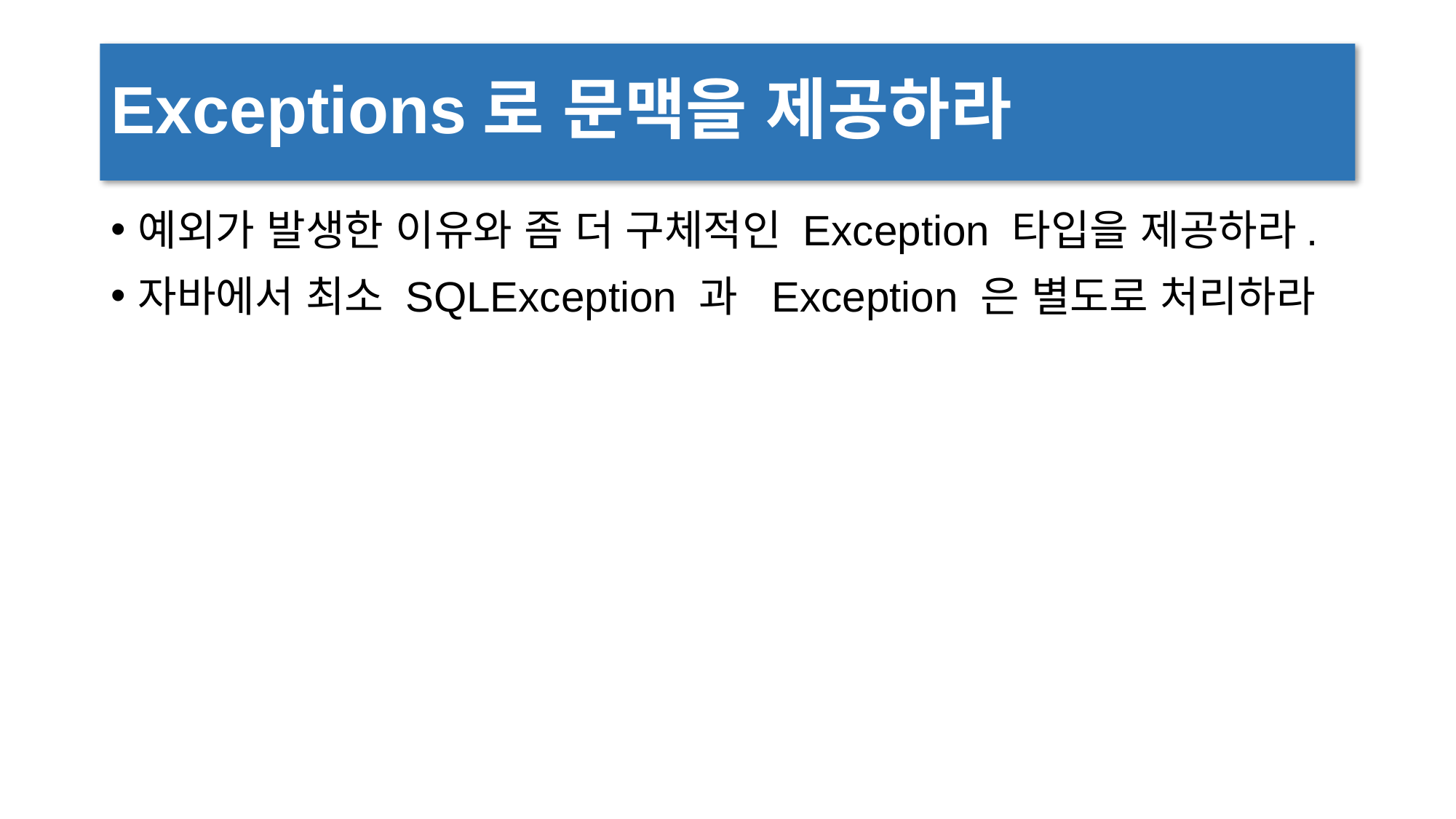

# Exceptions로 문맥을 제공하라
예외가 발생한 이유와 좀 더 구체적인 Exception 타입을 제공하라.
자바에서 최소 SQLException 과  Exception 은 별도로 처리하라